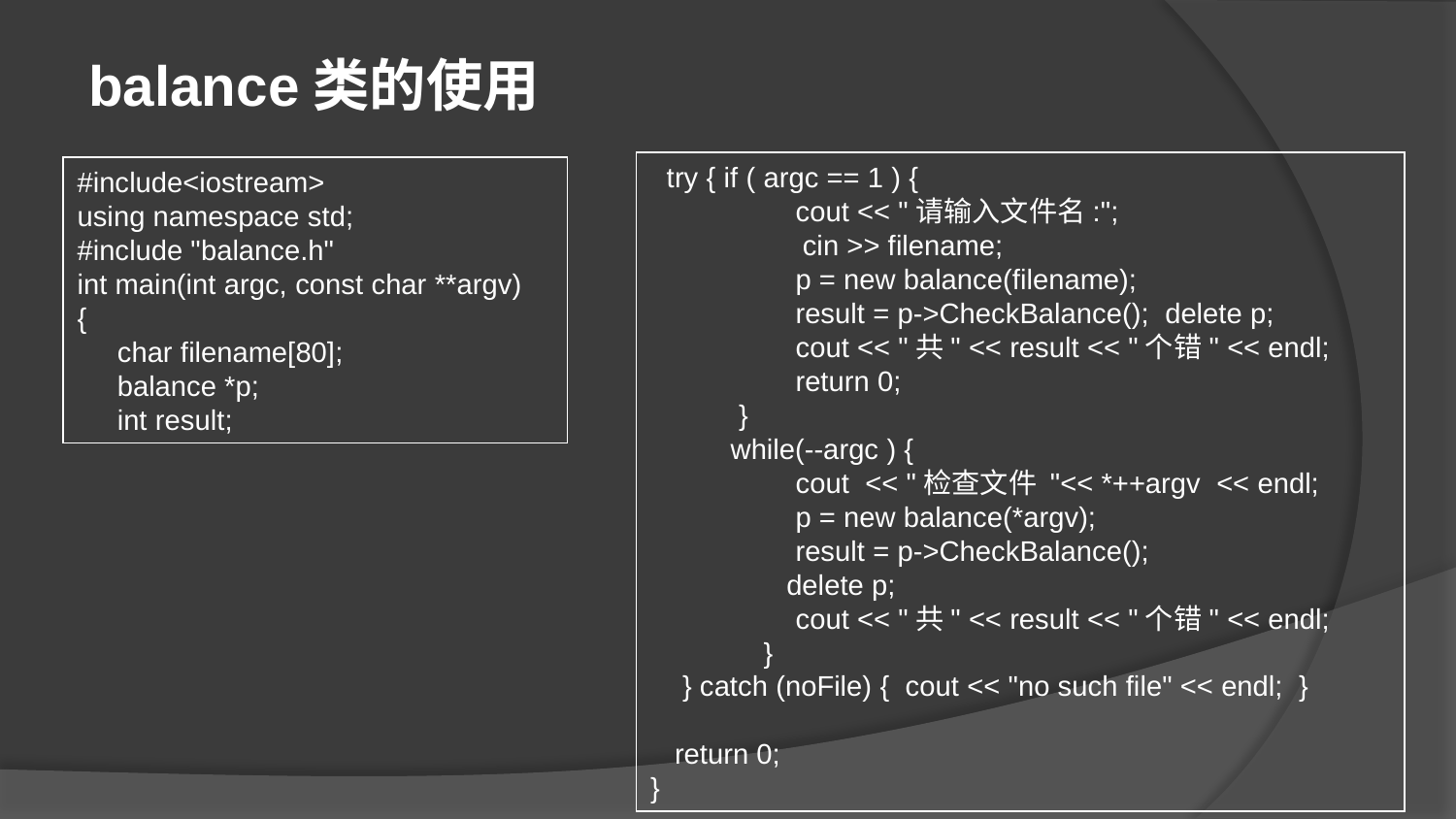

balance类的使用
  try { if ( argc == 1 ) {
	      cout << "请输入文件名:";
                   cin >> filename;
	      p = new balance(filename);
	      result = p->CheckBalance();  delete p;
	      cout << "共" << result << "个错" << endl;
  	      return 0;
           }
          while(--argc ) {
	      cout  << "检查文件 "<< *++argv  << endl;
	      p = new balance(*argv);
	      result = p->CheckBalance();
                 delete p;
	      cout << "共" << result << "个错" << endl;
	  }
    } catch (noFile) {  cout << "no such file" << endl;  }

   return 0;
}
#include<iostream>
using namespace std;
#include "balance.h"
int main(int argc, const char **argv)
{
     char filename[80];
     balance *p;
     int result;